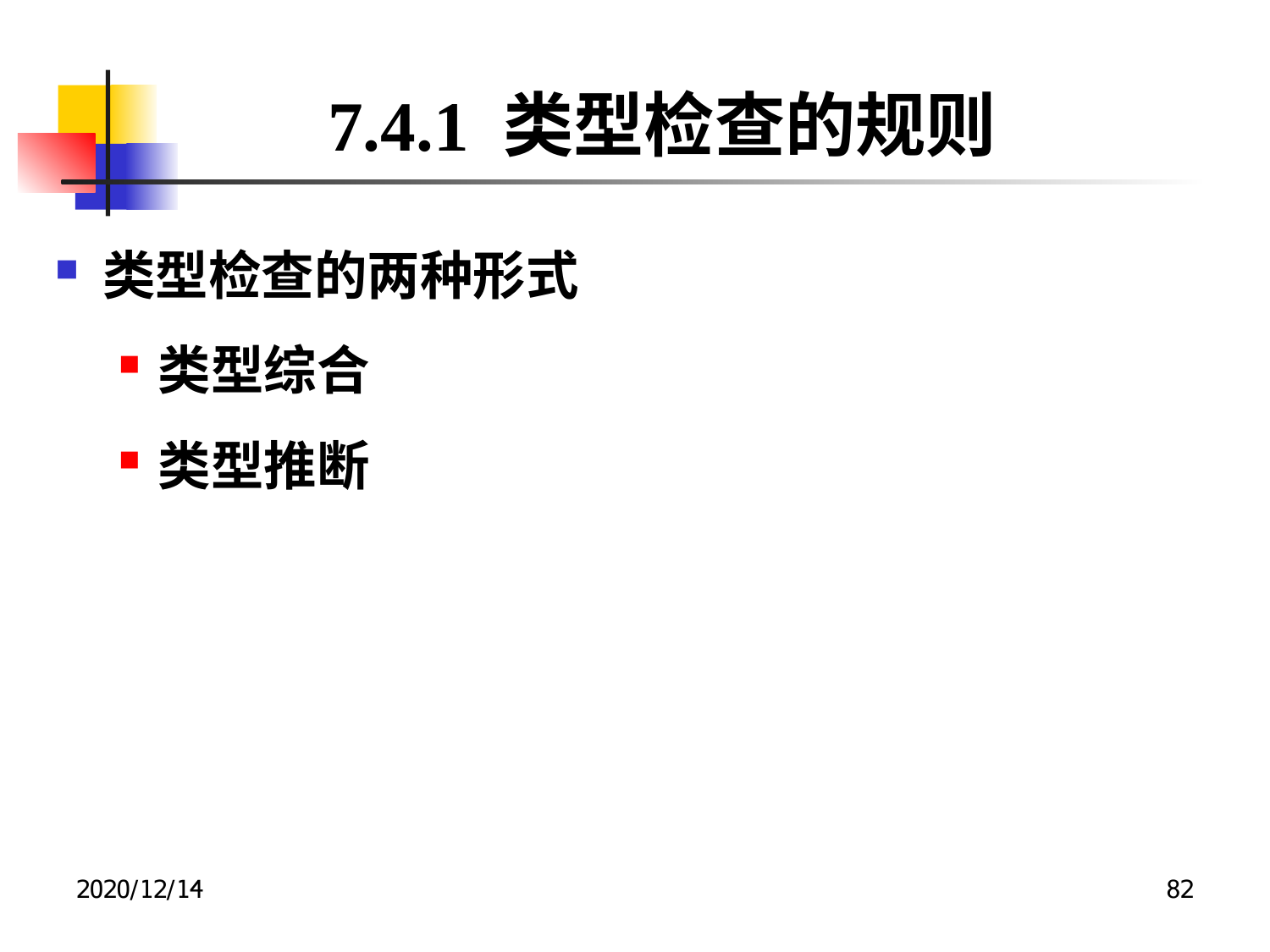

7.4.1 类型检查的规则
类型检查的两种形式
类型综合
类型推断
2020/12/14
82